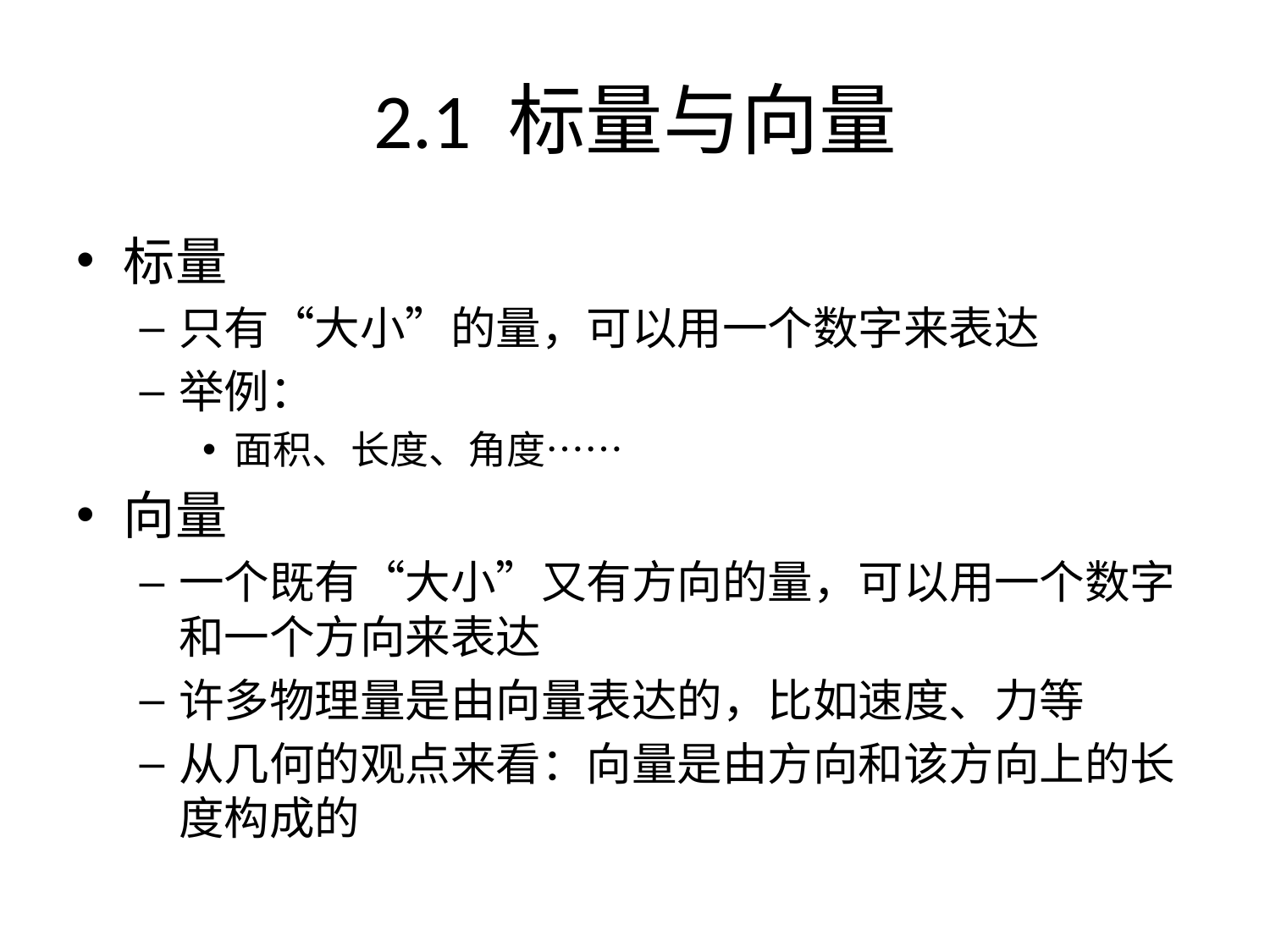

# 2.1 标量与向量
标量
只有“大小”的量，可以用一个数字来表达
举例：
面积、长度、角度……
向量
一个既有“大小”又有方向的量，可以用一个数字和一个方向来表达
许多物理量是由向量表达的，比如速度、力等
从几何的观点来看：向量是由方向和该方向上的长度构成的